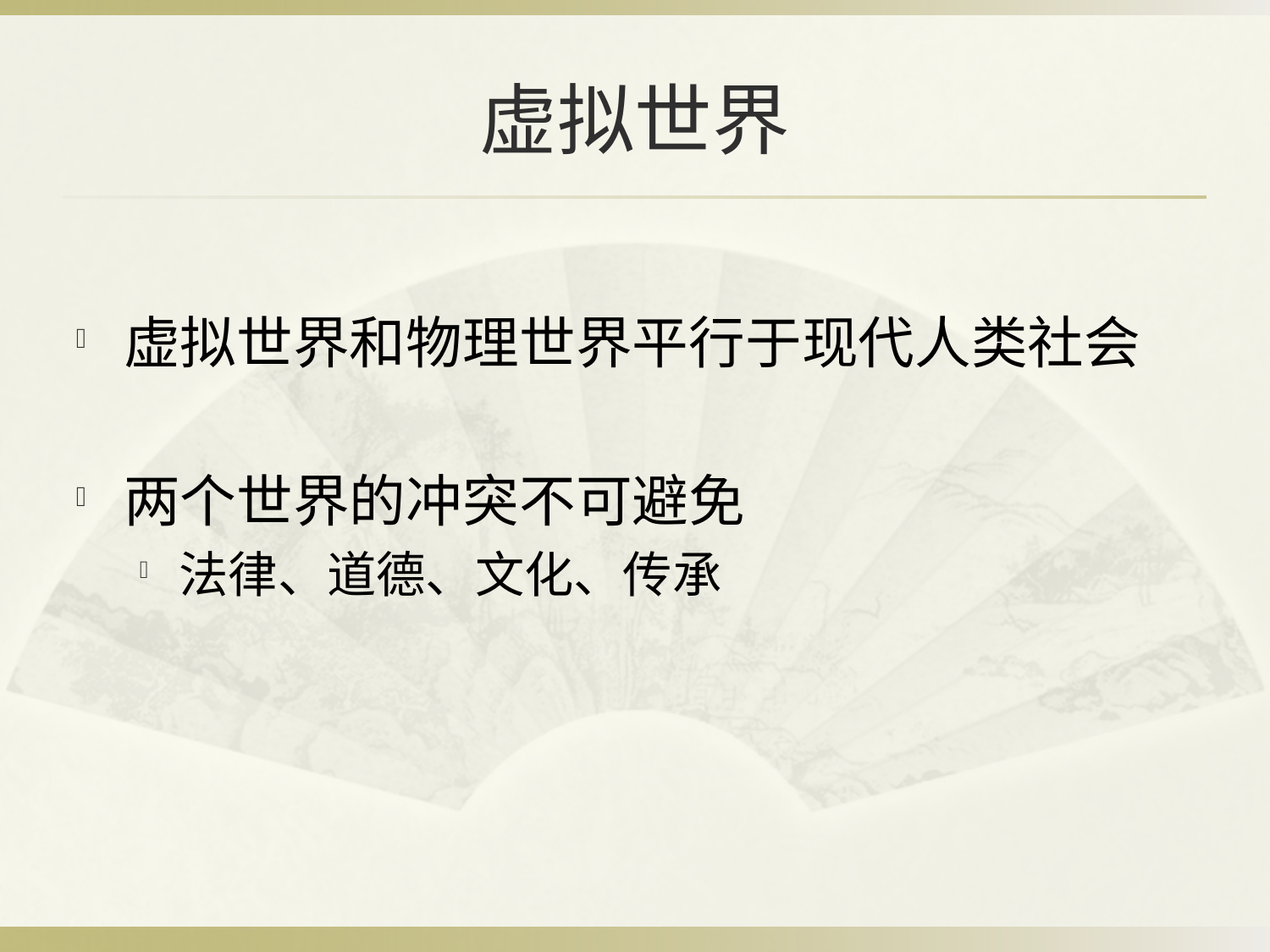

# 虚拟世界

虚拟世界和物理世界平行于现代人类社会

两个世界的冲突不可避免
法律、道德、文化、传承